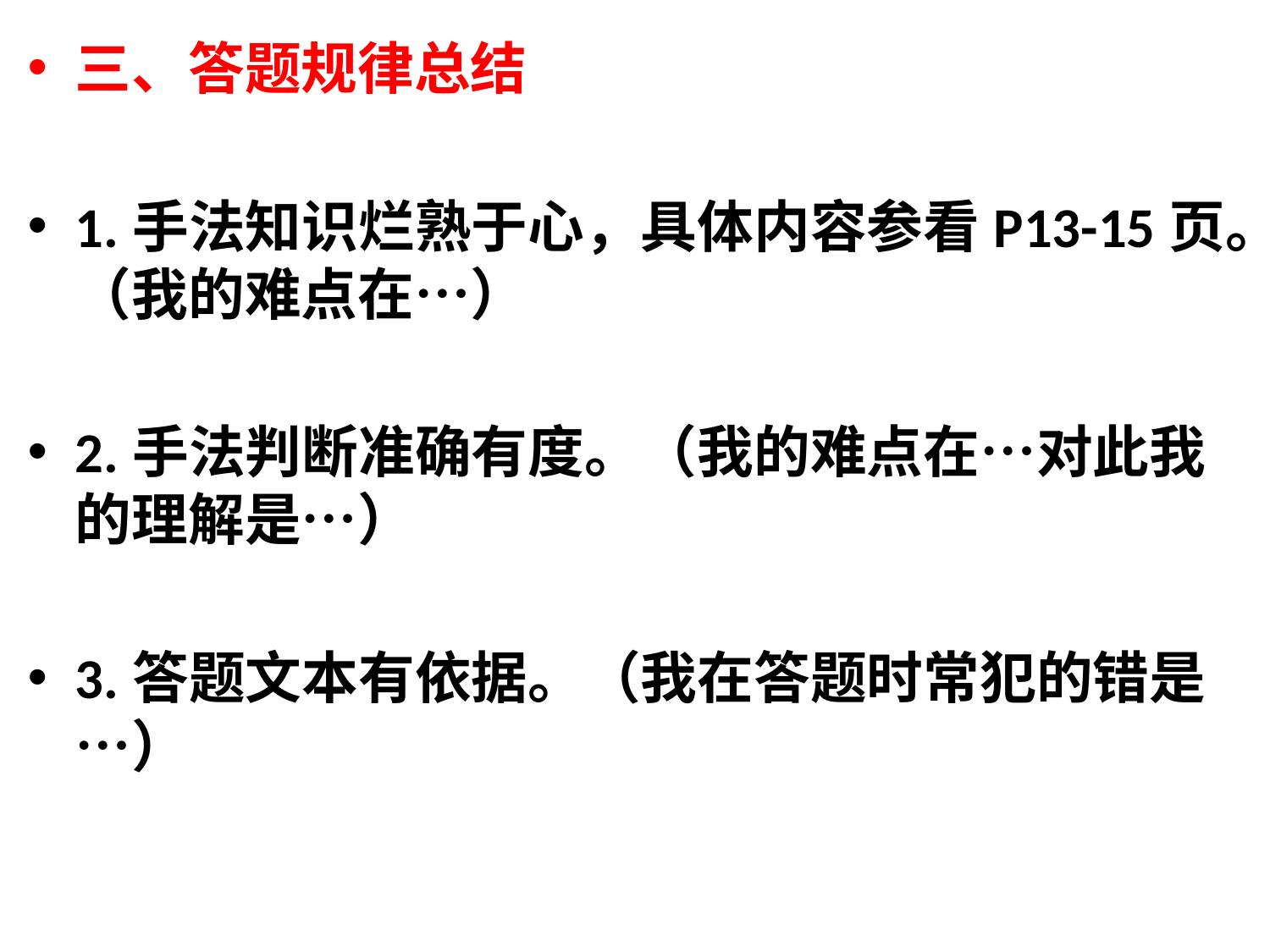

三、答题规律总结

1.手法知识烂熟于心，具体内容参看P13-15页。（我的难点在…）

2.手法判断准确有度。（我的难点在…对此我的理解是…）

3.答题文本有依据。（我在答题时常犯的错是…）